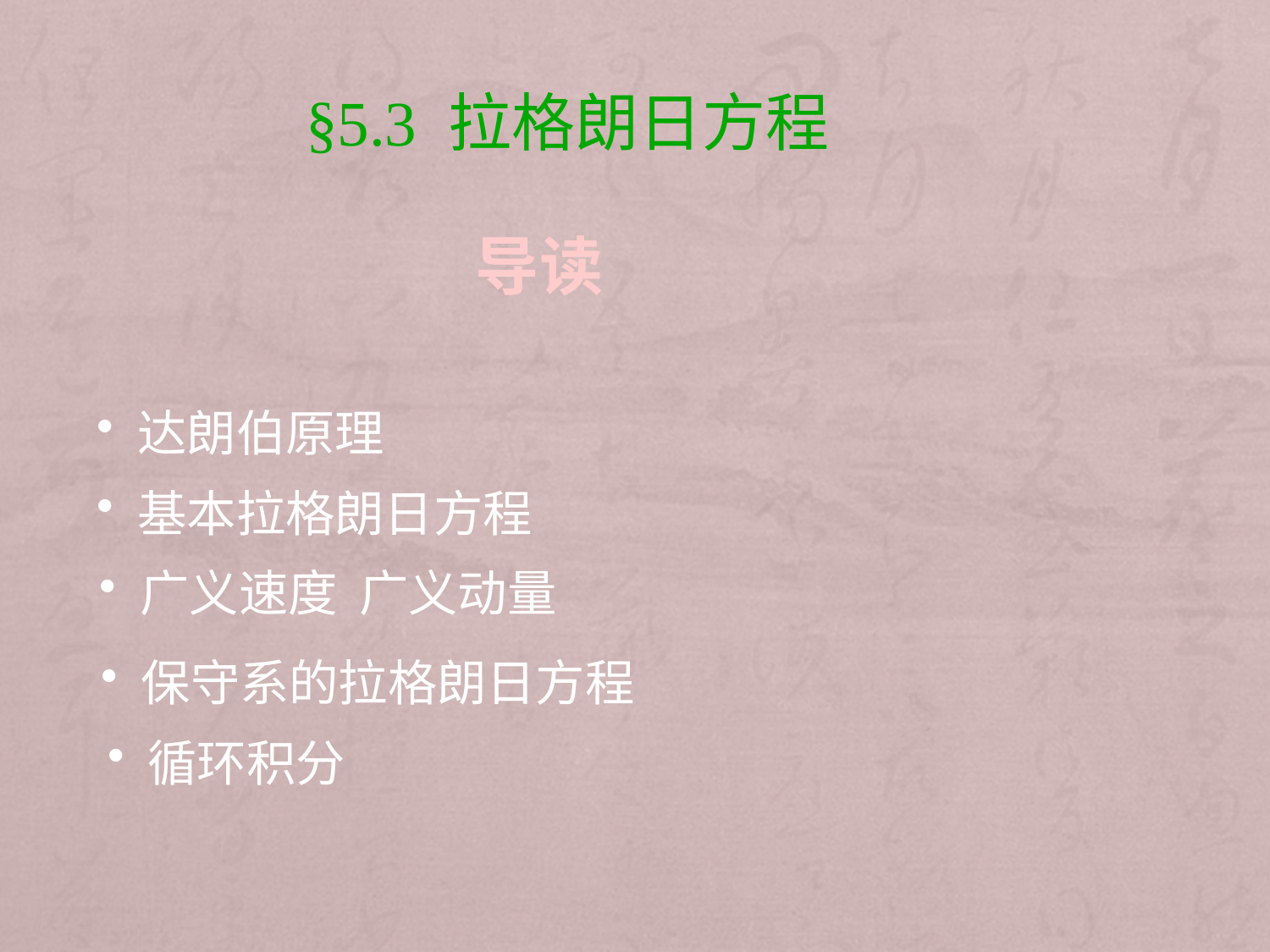

§5.3 拉格朗日方程
导读
 达朗伯原理
 基本拉格朗日方程
 广义速度  广义动量
 保守系的拉格朗日方程
 循环积分